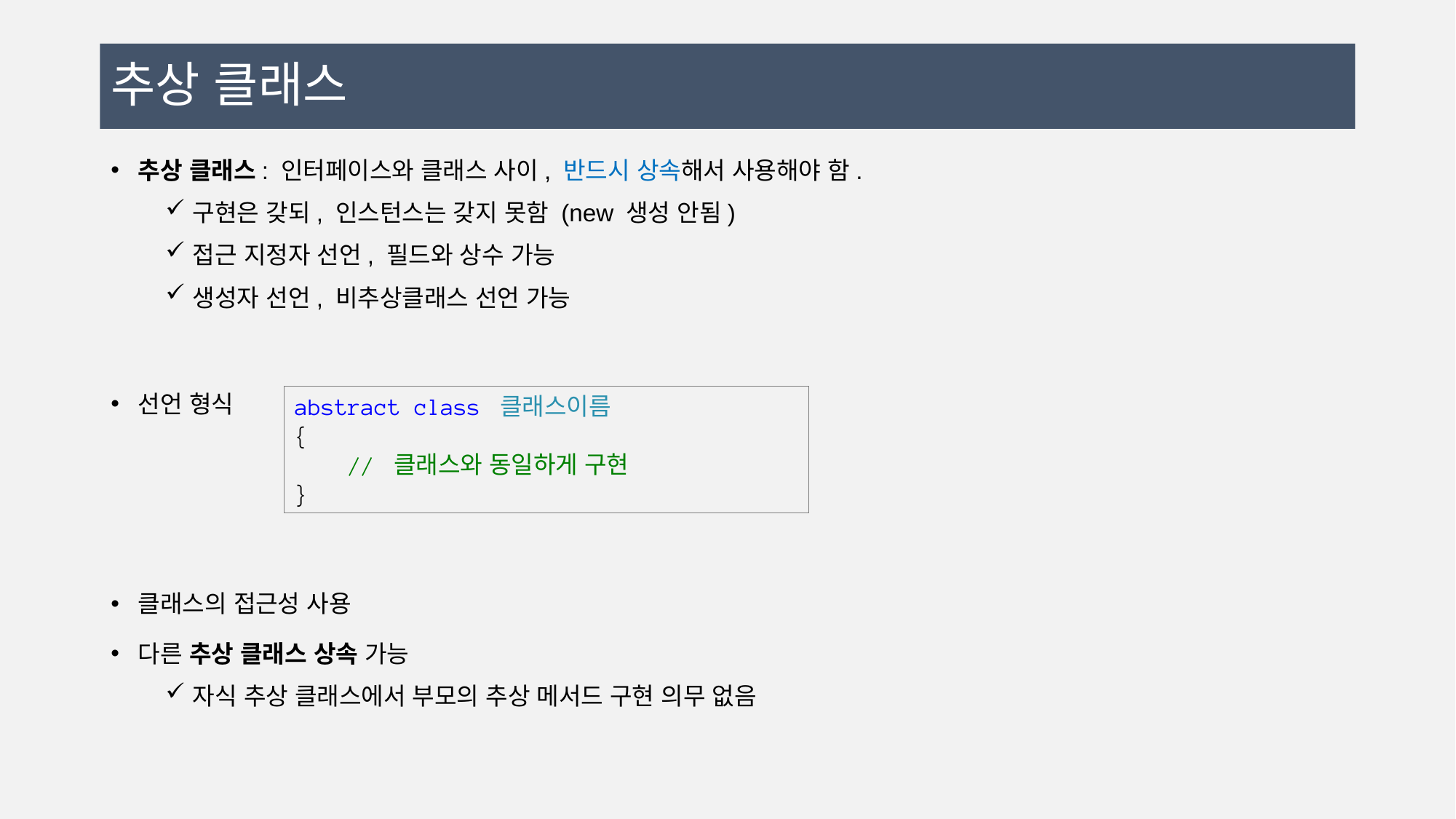

# 추상 클래스
추상 클래스: 인터페이스와 클래스 사이, 반드시 상속해서 사용해야 함.
구현은 갖되, 인스턴스는 갖지 못함 (new 생성 안됨)
접근 지정자 선언, 필드와 상수 가능
생성자 선언, 비추상클래스 선언 가능

선언 형식

클래스의 접근성 사용
다른 추상 클래스 상속 가능
자식 추상 클래스에서 부모의 추상 메서드 구현 의무 없음

abstract class 클래스이름
{
    // 클래스와 동일하게 구현
}